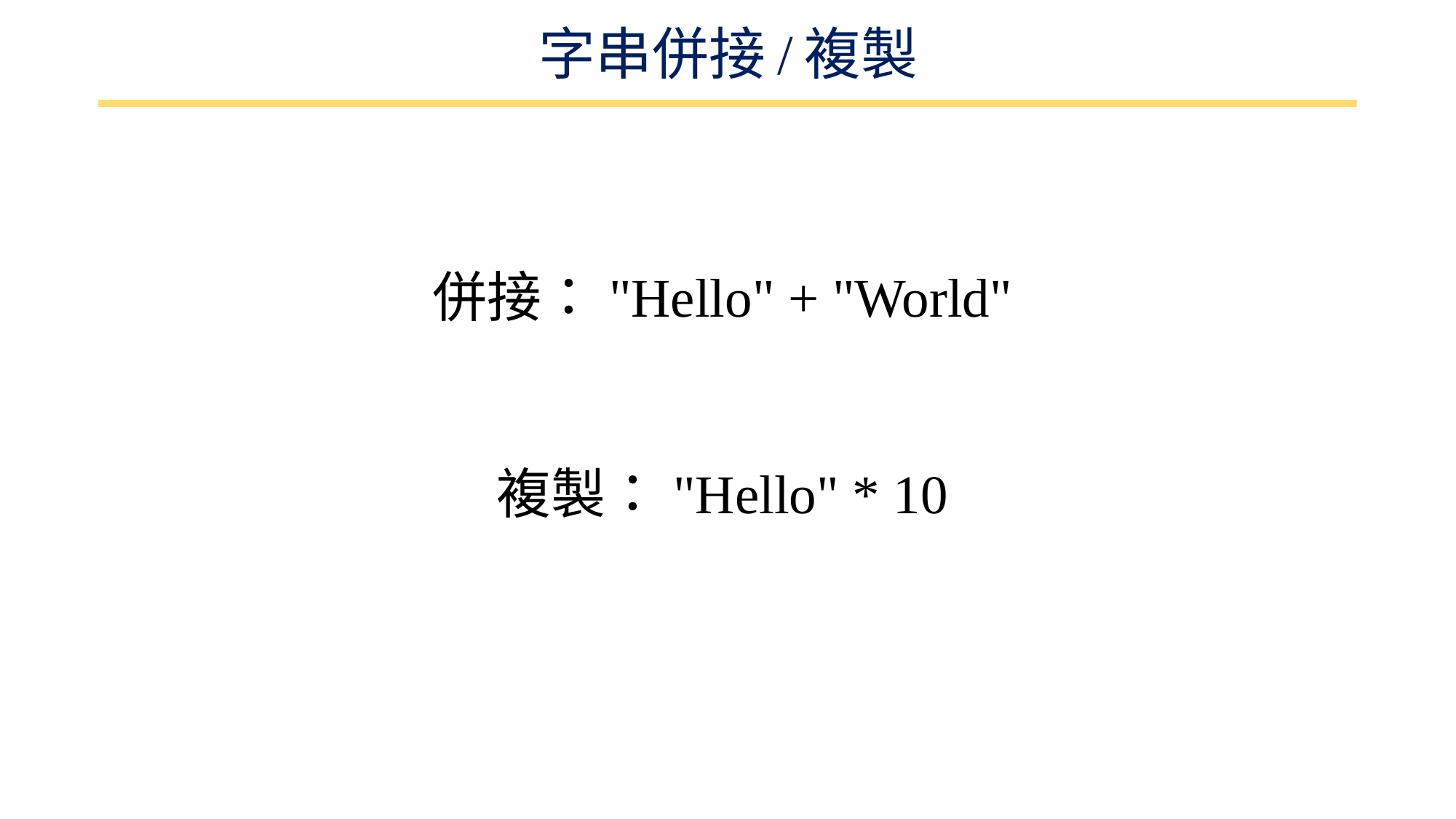

# 字串併接/複製
併接："Hello" + "World"

複製："Hello" * 10